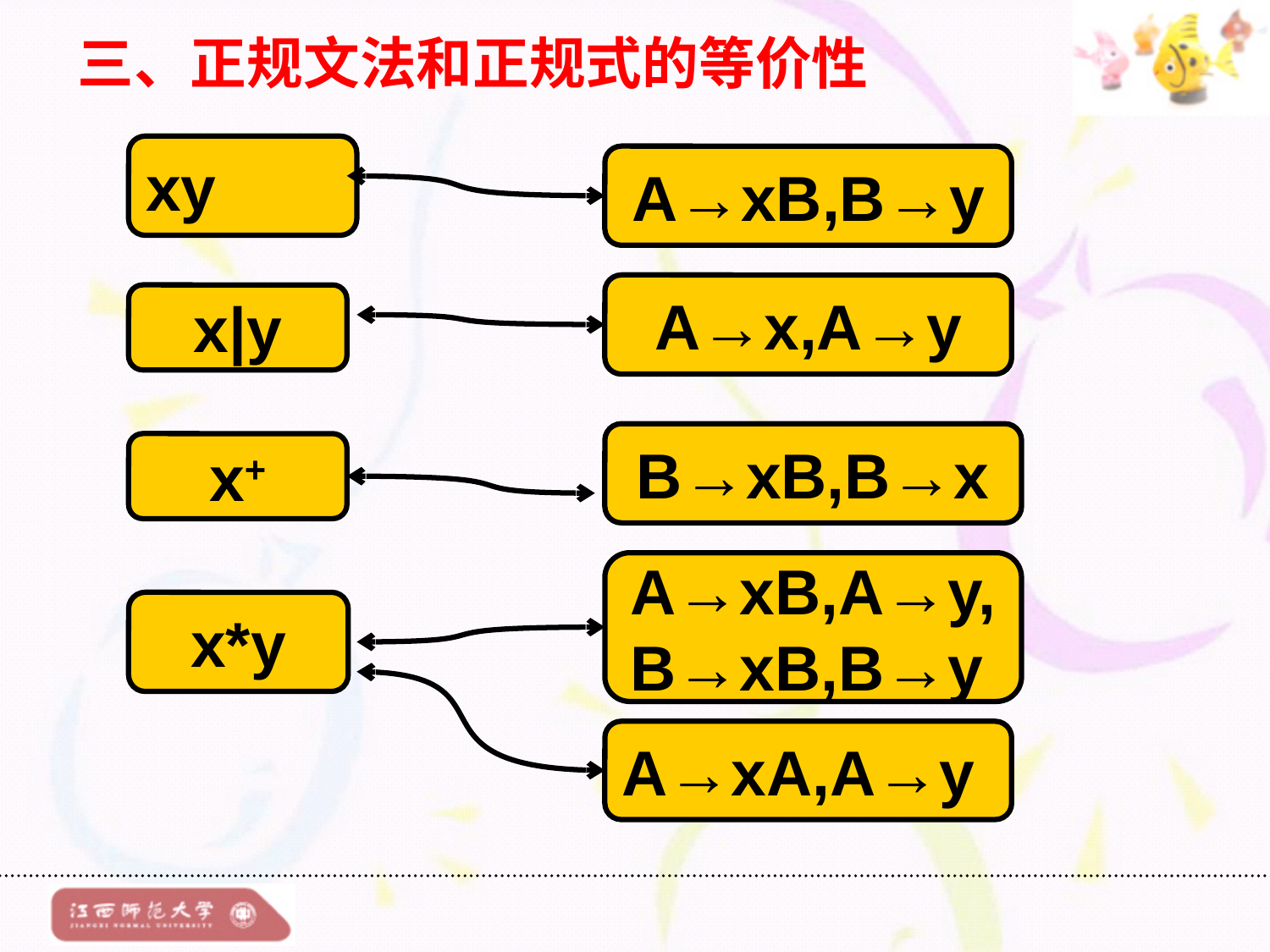

三、正规文法和正规式的等价性
xy
A→xB,B→y
A→x,A→y
x|y
B→xB,B→x
x+
A→xB,A→y,
B→xB,B→y
x*y
A→xA,A→y